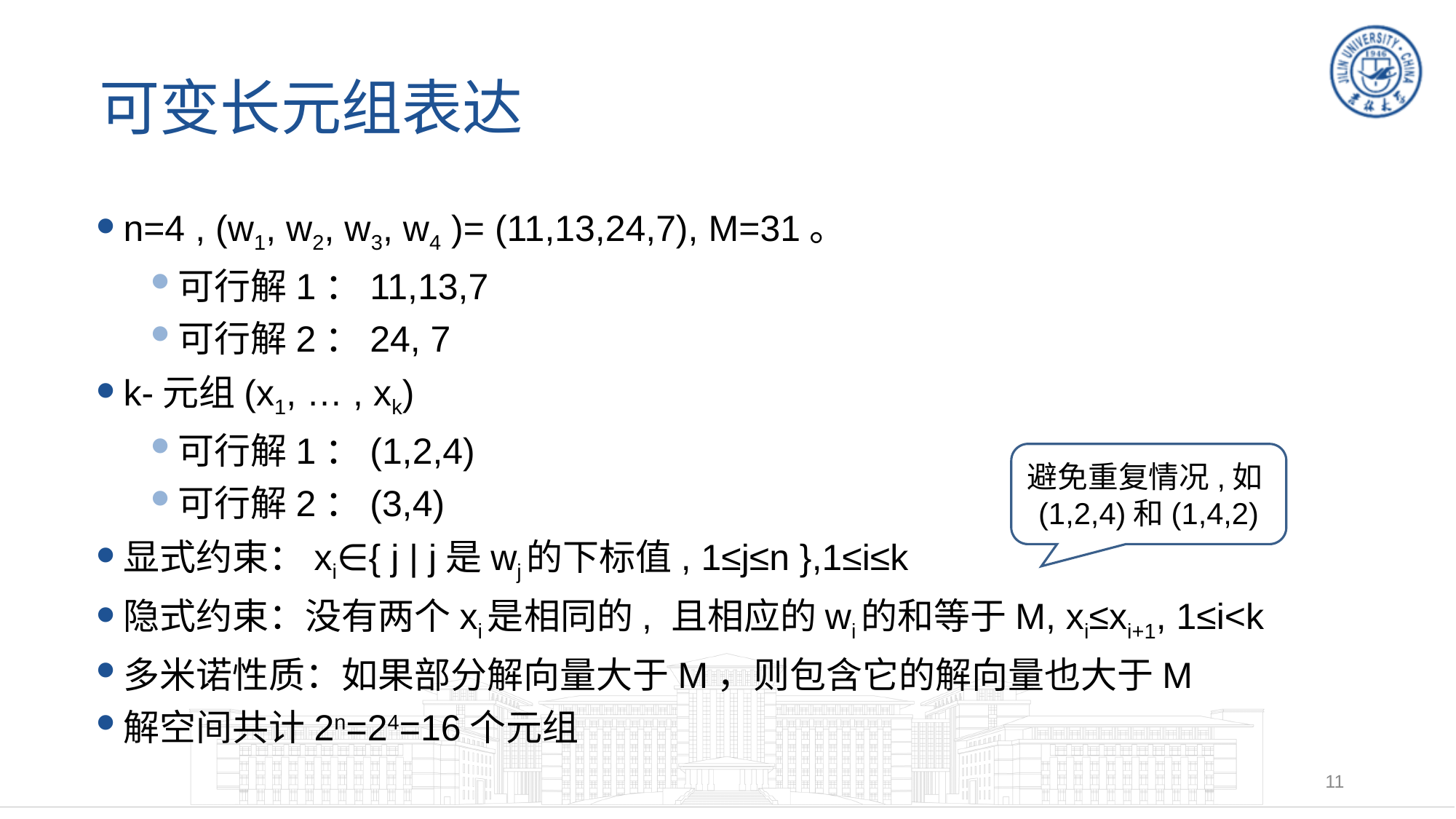

# 可变长元组表达
n=4 , (w1, w2, w3, w4 )= (11,13,24,7), M=31。
可行解1：11,13,7
可行解2：24, 7
k-元组(x1, … , xk)
可行解1：(1,2,4)
可行解2：(3,4)
显式约束：xi∈{ j | j是wj的下标值, 1≤j≤n },1≤i≤k
隐式约束：没有两个xi是相同的, 且相应的wi的和等于M, xi≤xi+1, 1≤i<k
多米诺性质：如果部分解向量大于M，则包含它的解向量也大于M
解空间共计2n=24=16个元组

避免重复情况,如(1,2,4)和(1,4,2)
11